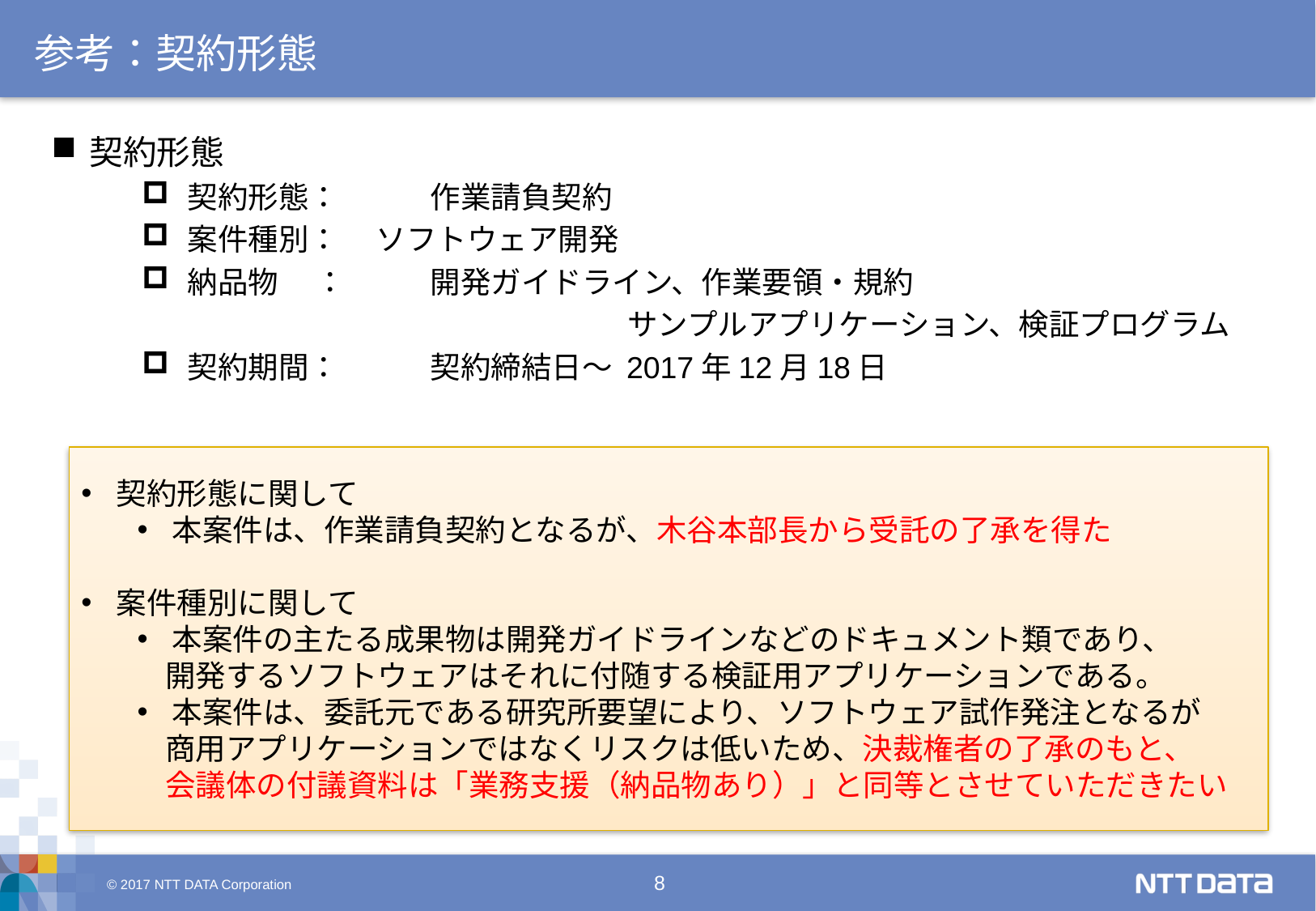

参考：契約形態
契約形態
契約形態：	作業請負契約
案件種別：　 ソフトウェア開発
納品物　 ：	開発ガイドライン、作業要領・規約
				サンプルアプリケーション、検証プログラム
契約期間：	契約締結日～ 2017年12月18日

契約形態に関して
本案件は、作業請負契約となるが、木谷本部長から受託の了承を得た

案件種別に関して
本案件の主たる成果物は開発ガイドラインなどのドキュメント類であり、
   開発するソフトウェアはそれに付随する検証用アプリケーションである。
本案件は、委託元である研究所要望により、ソフトウェア試作発注となるが
   商用アプリケーションではなくリスクは低いため、決裁権者の了承のもと、
   会議体の付議資料は「業務支援（納品物あり）」と同等とさせていただきたい